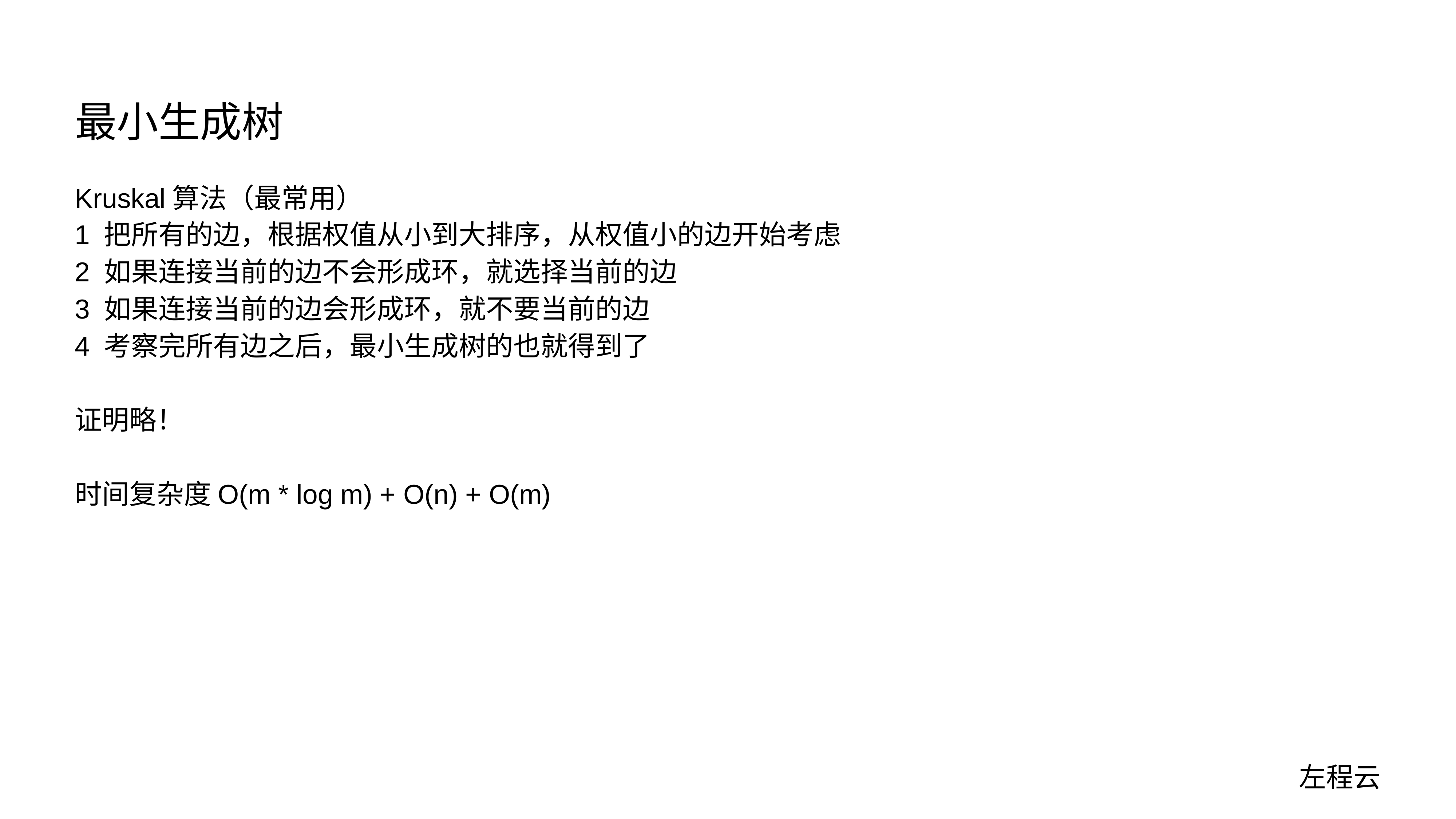

# 最小生成树
Kruskal算法（最常用）
1 把所有的边，根据权值从小到大排序，从权值小的边开始考虑
2 如果连接当前的边不会形成环，就选择当前的边
3 如果连接当前的边会形成环，就不要当前的边
4 考察完所有边之后，最小生成树的也就得到了

证明略！

时间复杂度O(m * log m) + O(n) + O(m)
左程云